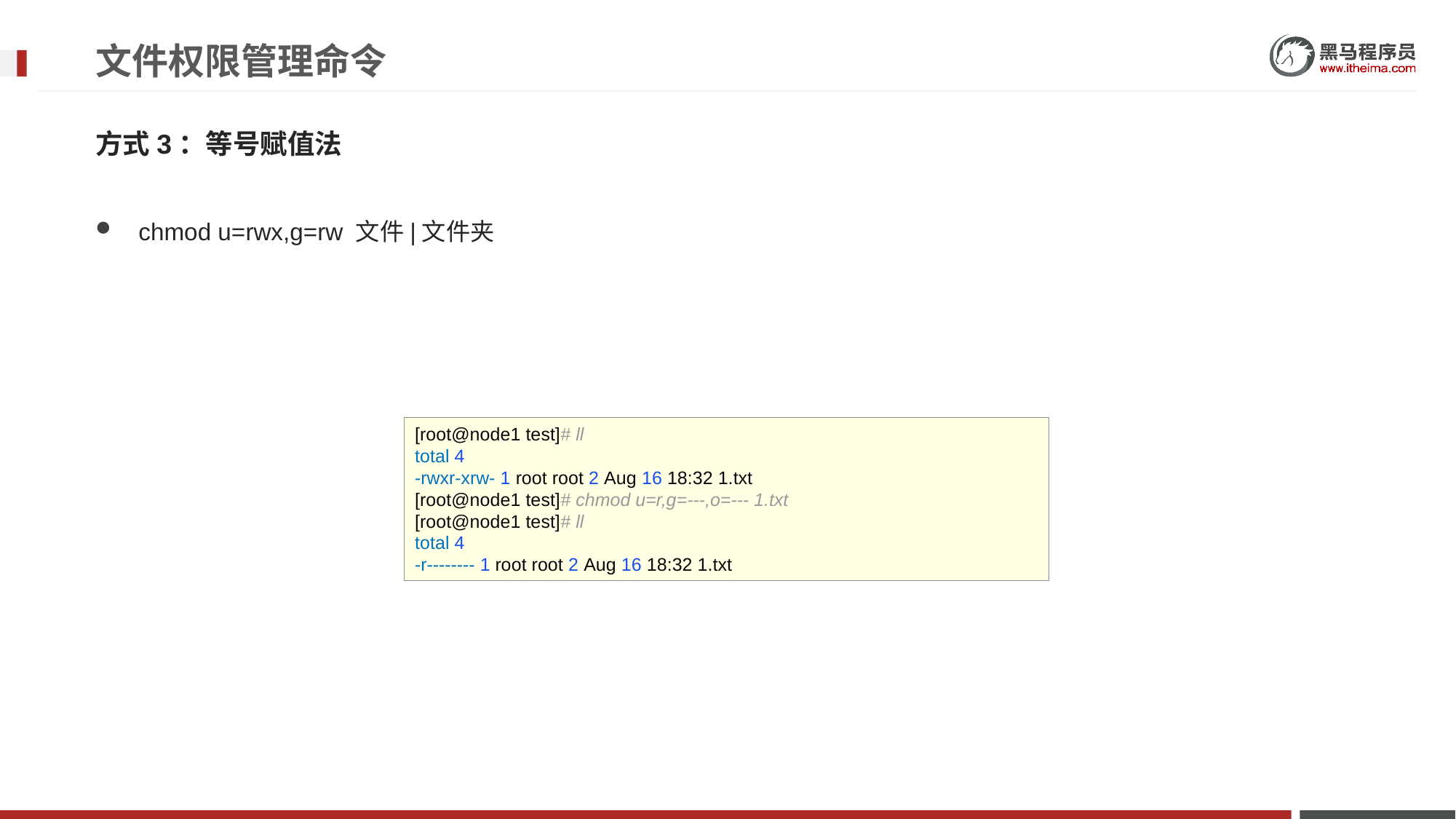

# 文件权限管理命令
方式3：等号赋值法
chmod u=rwx,g=rw 文件|文件夹
[root@node1 test]# ll
total 4
-rwxr-xrw- 1 root root 2 Aug 16 18:32 1.txt
[root@node1 test]# chmod u=r,g=---,o=--- 1.txt
[root@node1 test]# ll
total 4
-r-------- 1 root root 2 Aug 16 18:32 1.txt